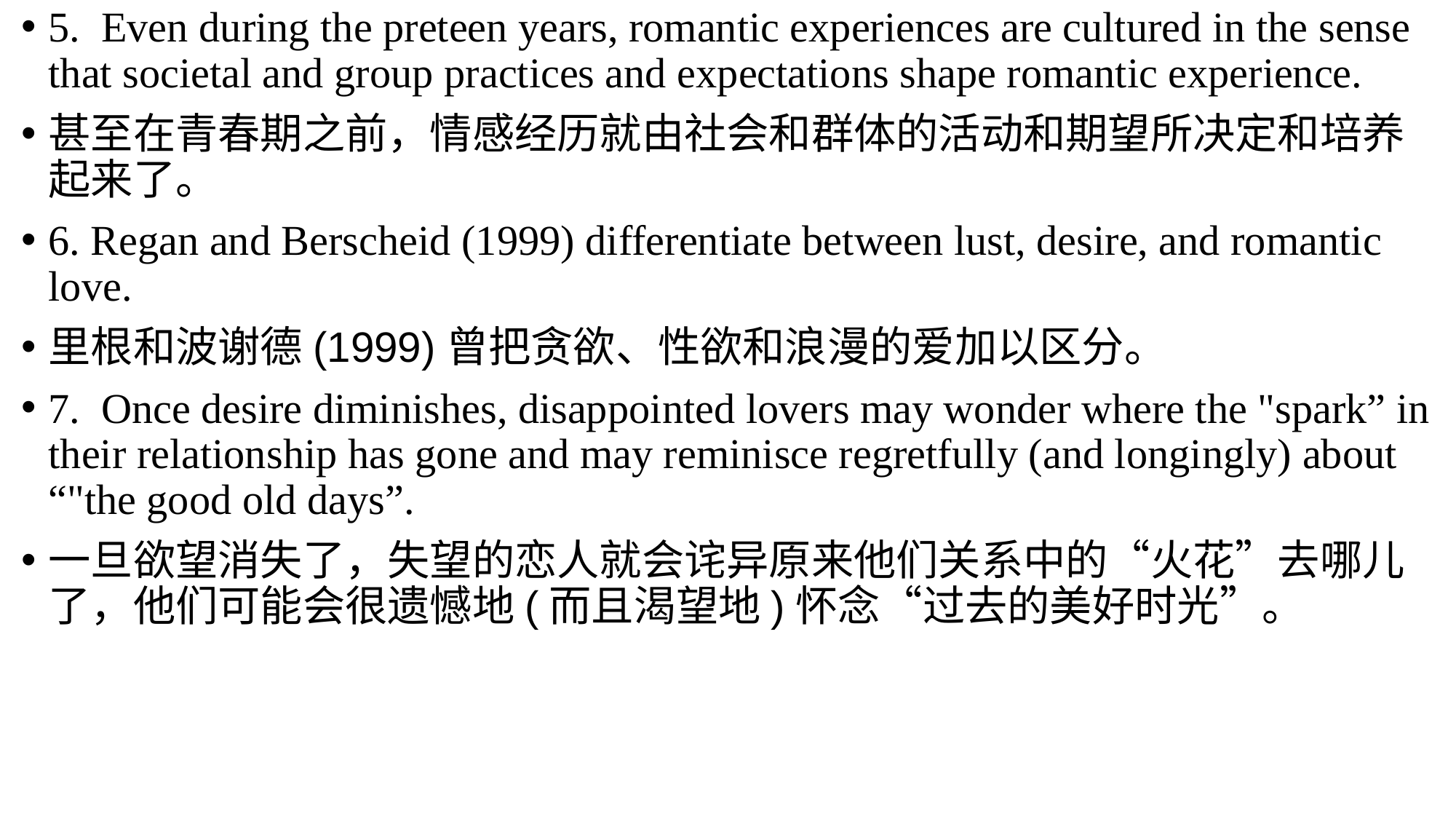

5.  Even during the preteen years, romantic experiences are cultured in the sense that societal and group practices and expectations shape romantic experience.
甚至在青春期之前，情感经历就由社会和群体的活动和期望所决定和培养起来了。
6. Regan and Berscheid (1999) differentiate between lust, desire, and romantic love.
里根和波谢德(1999)曾把贪欲、性欲和浪漫的爱加以区分。
7.  Once desire diminishes, disappointed lovers may wonder where the "spark” in their relationship has gone and may reminisce regretfully (and longingly) about “"the good old days”.
一旦欲望消失了，失望的恋人就会诧异原来他们关系中的“火花”去哪儿了，他们可能会很遗憾地(而且渴望地)怀念“过去的美好时光”。